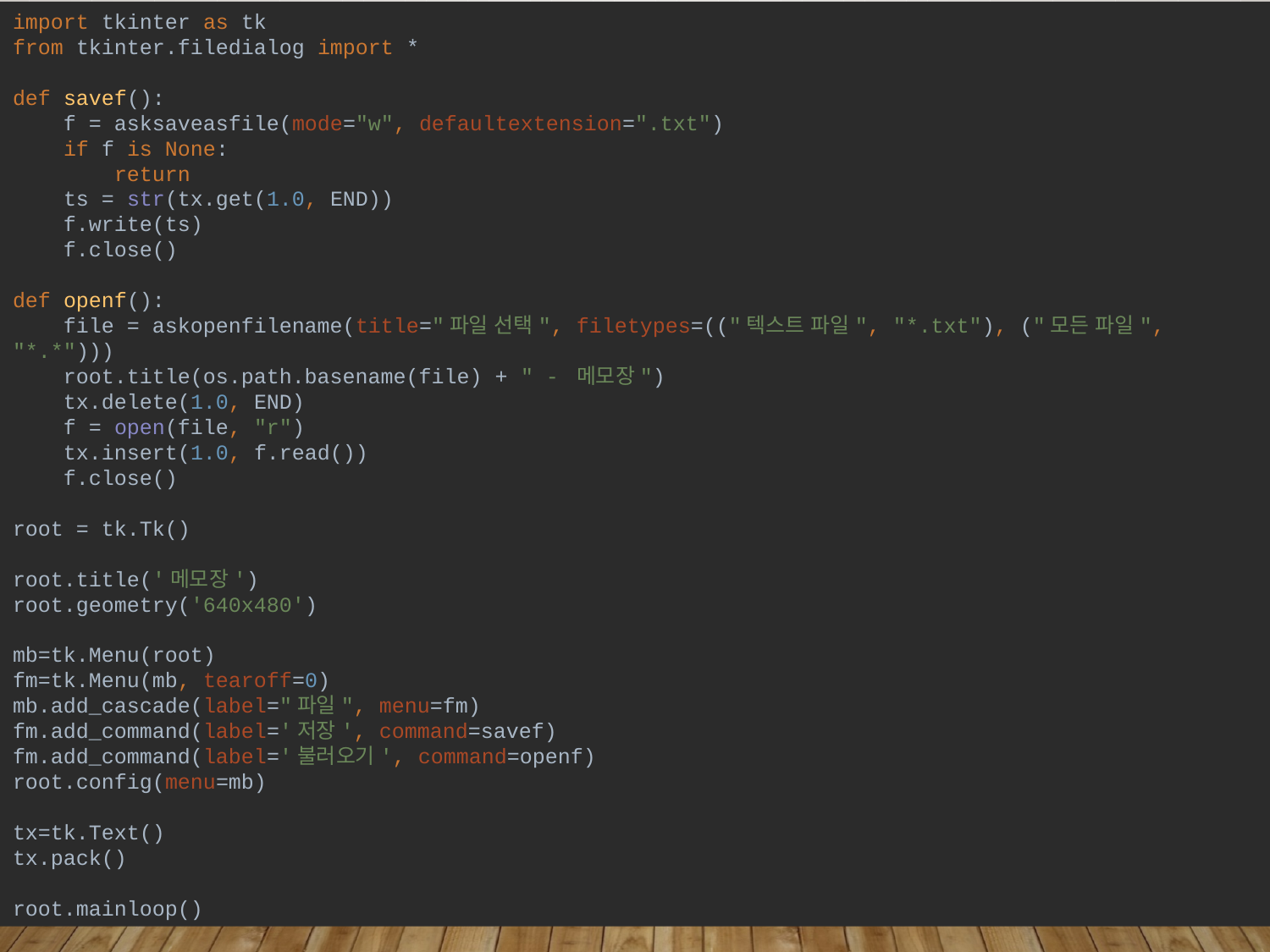

import tkinter as tk
from tkinter.filedialog import *
def savef():
    f = asksaveasfile(mode="w", defaultextension=".txt")
    if f is None:
        return
    ts = str(tx.get(1.0, END))
    f.write(ts)
    f.close()
def openf():
    file = askopenfilename(title="파일 선택", filetypes=(("텍스트 파일", "*.txt"), ("모든 파일", "*.*")))
    root.title(os.path.basename(file) + " - 메모장")
    tx.delete(1.0, END)
    f = open(file, "r")
    tx.insert(1.0, f.read())
    f.close()
root = tk.Tk()
root.title('메모장')
root.geometry('640x480')
mb=tk.Menu(root)
fm=tk.Menu(mb, tearoff=0)
mb.add_cascade(label="파일", menu=fm)
fm.add_command(label='저장', command=savef)
fm.add_command(label='불러오기', command=openf)
root.config(menu=mb)
tx=tk.Text()
tx.pack()
root.mainloop()
# 메모장 저장 불러오기 기능